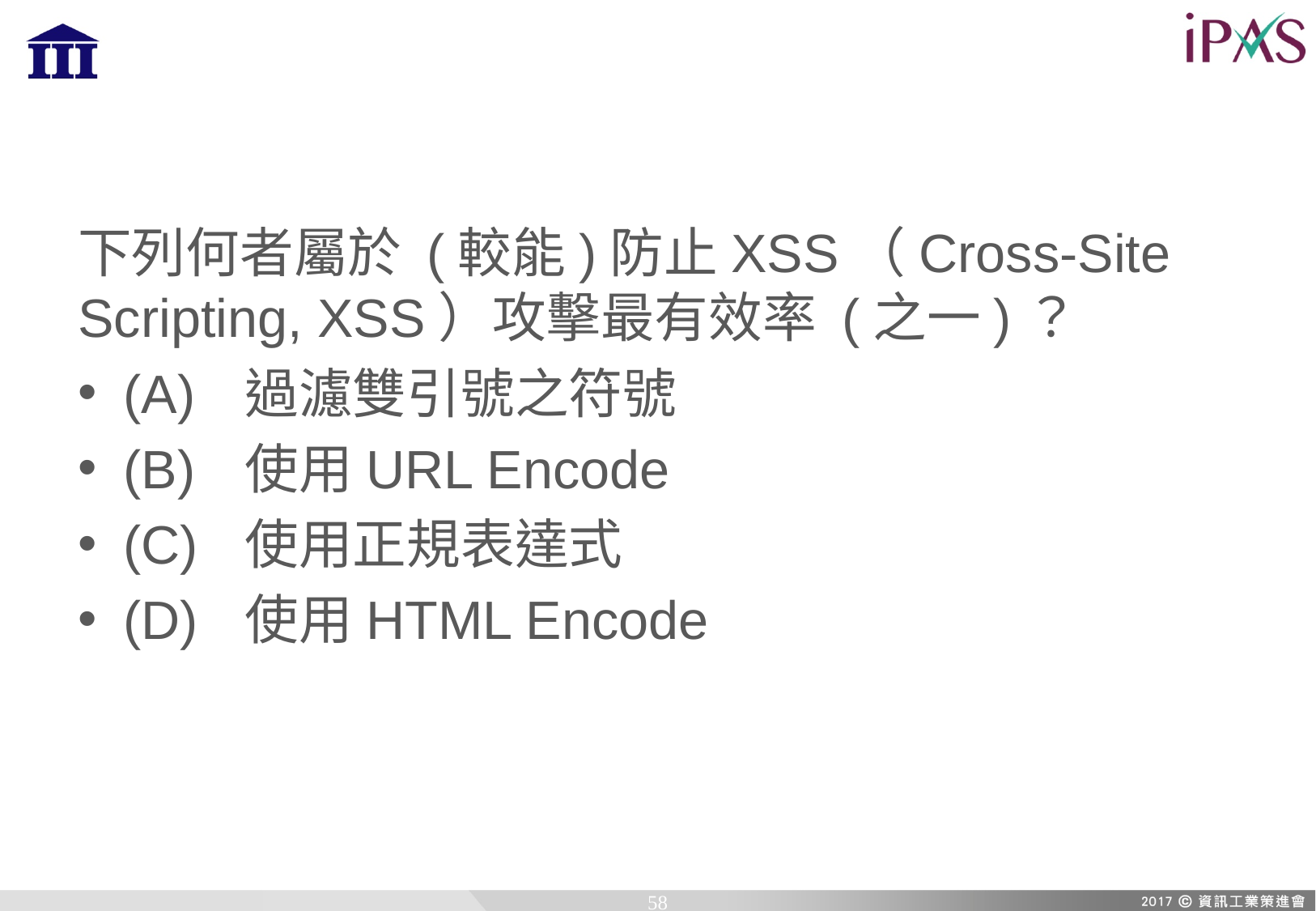

下列何者屬於 (較能)防止XSS（Cross-Site Scripting, XSS）攻擊最有效率 (之一)？
(A)	過濾雙引號之符號
(B)	使用URL Encode
(C)	使用正規表達式
(D)	使用HTML Encode
58